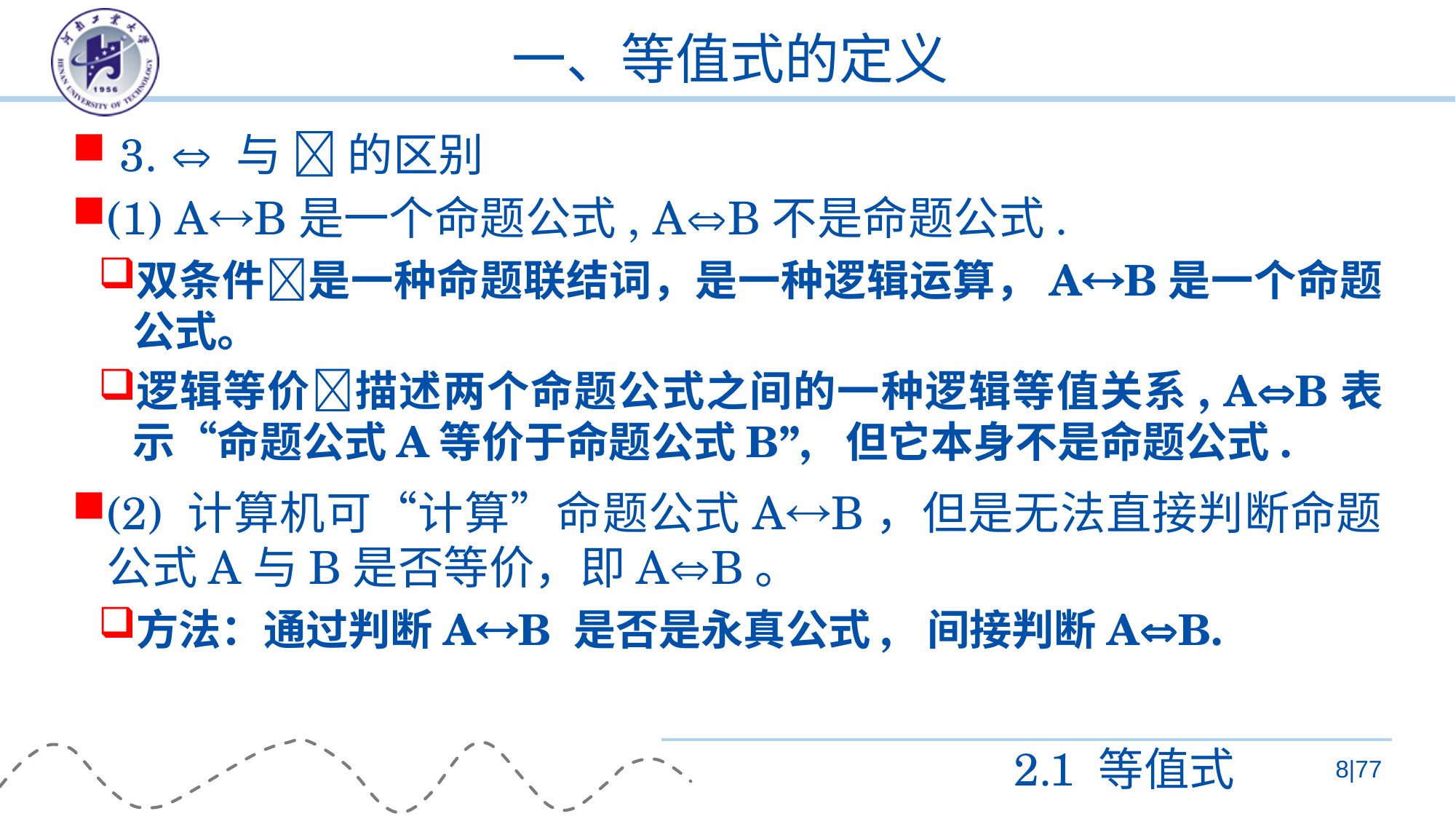

# 一、等值式的定义
 3. ⇔ 与 ↔ 的区别
(1) A↔B是一个命题公式, A⇔B不是命题公式.
双条件↔是一种命题联结词，是一种逻辑运算，A↔B是一个命题公式。
逻辑等价⇔描述两个命题公式之间的一种逻辑等值关系, A⇔B表示“命题公式A等价于命题公式B”,  但它本身不是命题公式.
(2) 计算机可“计算”命题公式A↔B，但是无法直接判断命题公式A与B是否等价，即A⇔B。
方法：通过判断A↔B 是否是永真公式,  间接判断A⇔B.
2.1 等值式
8|77